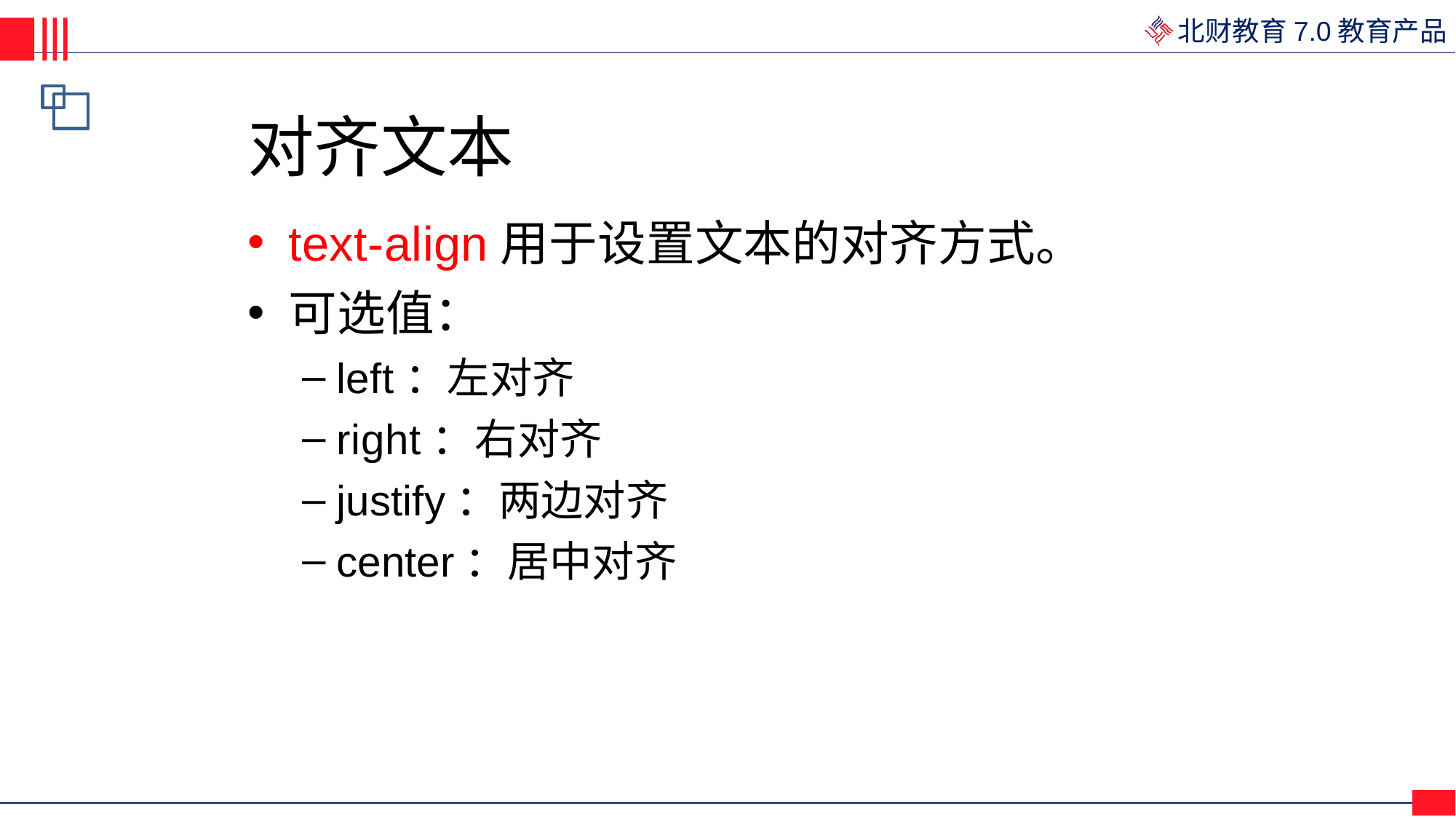

# 对齐文本
text-align用于设置文本的对齐方式。
可选值：
left：左对齐
right：右对齐
justify：两边对齐
center：居中对齐